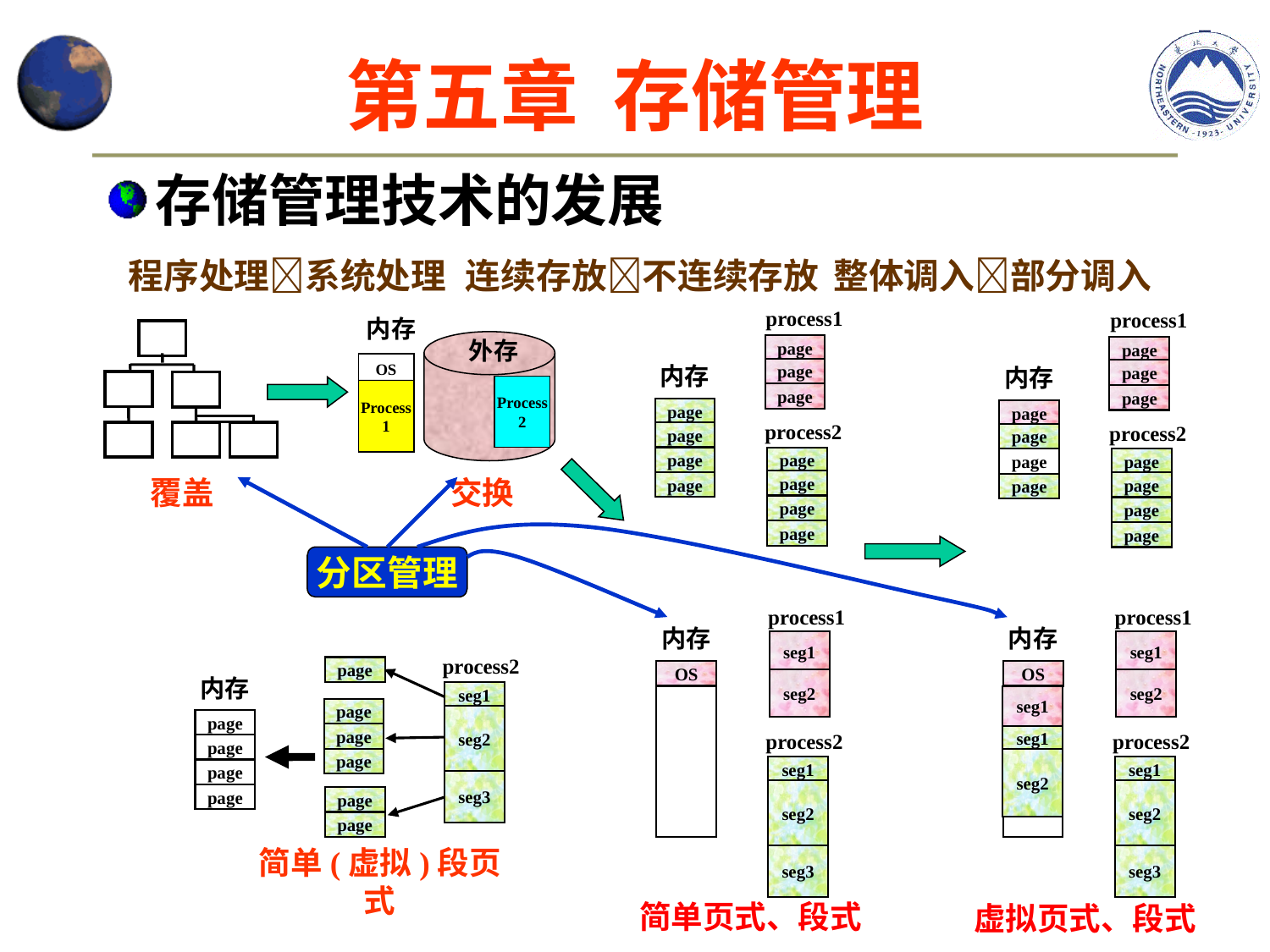

第五章  存储管理
存储管理技术的发展
程序处理⇒系统处理
连续存放⇒不连续存放
整体调入⇒部分调入
process1
page
内存
page
page
page
process2
page
page
page
page
page

page
page
process1
内存
seg1
OS
seg2

process2
seg1
seg2
seg3
简单页式、段式
process1
page
内存
page
page
page
process2
page
page
page
page
page
page
page

process1
内存
seg1
OS
seg2

seg1
process2
seg1
seg2
seg1
seg2
seg3
虚拟页式、段式
内存
外存

OS

User
space

Process
2

Process
1
交换

覆盖

分区管理

process2
page
内存

seg1
page
seg2
page
page
page

page

page
seg3
page
page

page
简单(虚拟)段页式